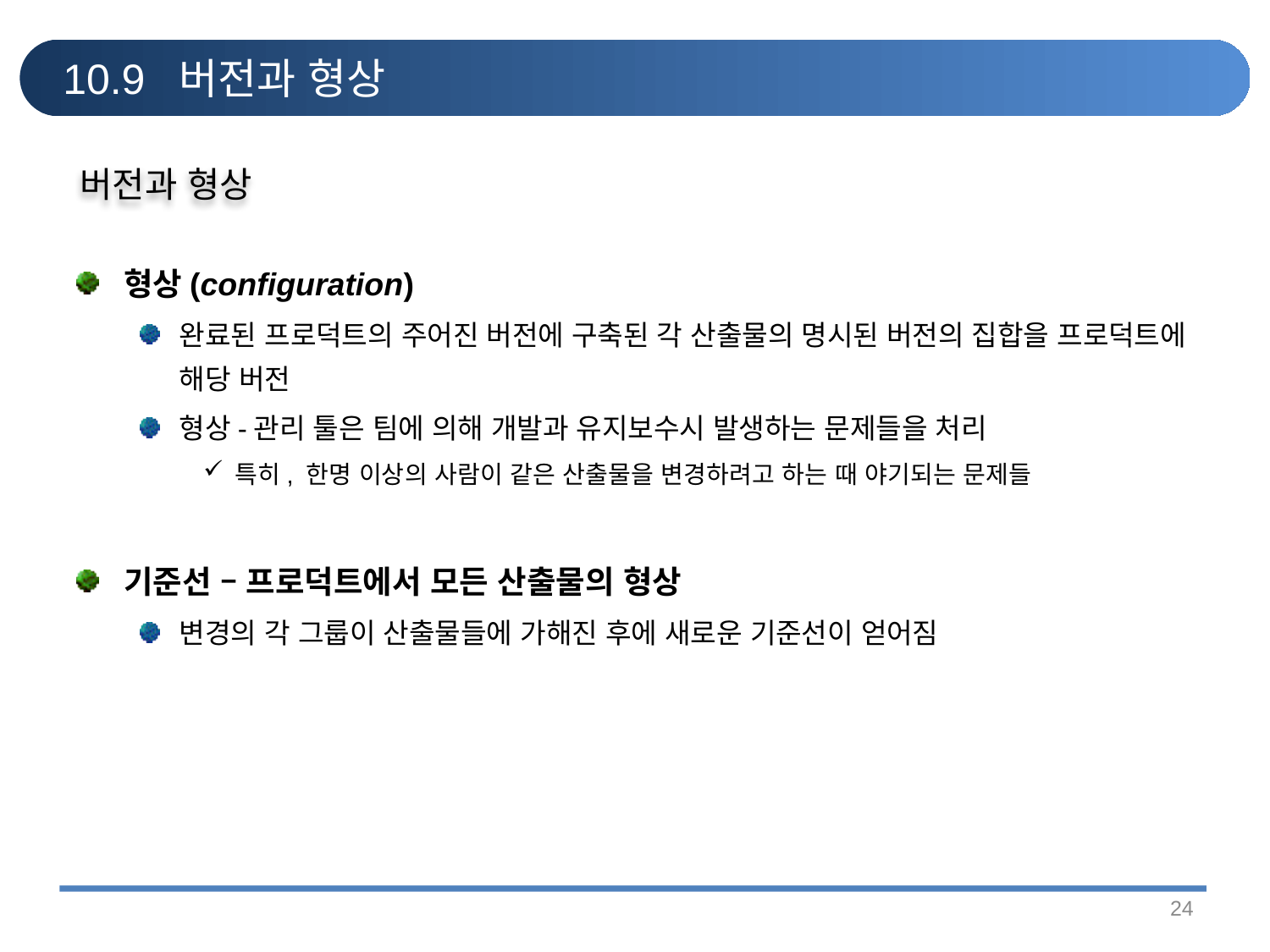

# 10.9  버전과 형상
버전과 형상
형상(configuration)
완료된 프로덕트의 주어진 버전에 구축된 각 산출물의 명시된 버전의 집합을 프로덕트에 해당 버전
형상-관리 툴은 팀에 의해 개발과 유지보수시 발생하는 문제들을 처리
특히, 한명 이상의 사람이 같은 산출물을 변경하려고 하는 때 야기되는 문제들

기준선 – 프로덕트에서 모든 산출물의 형상
변경의 각 그룹이 산출물들에 가해진 후에 새로운 기준선이 얻어짐
24